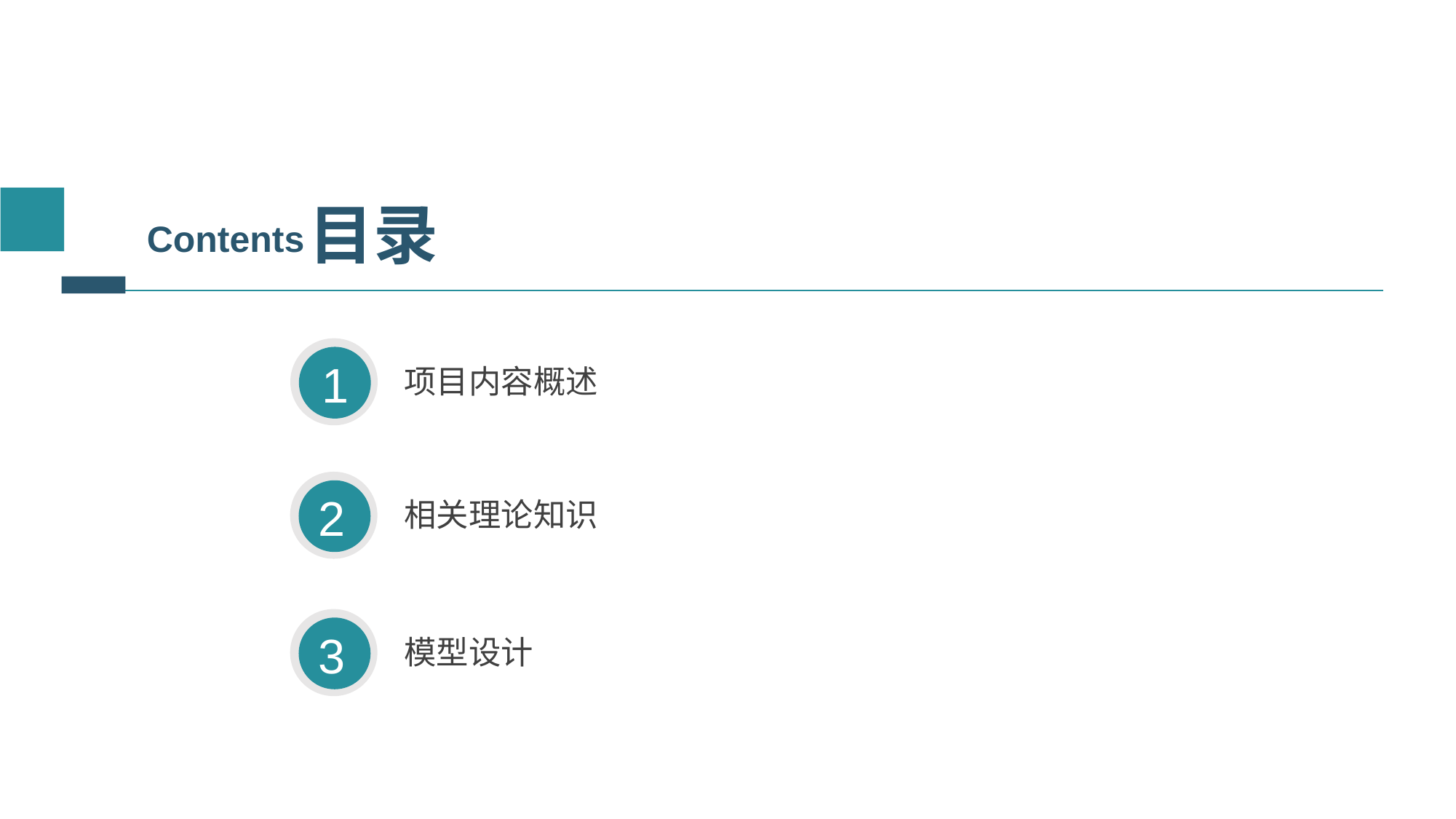

目录
Contents

1
项目内容概述

2
相关理论知识

3
模型设计